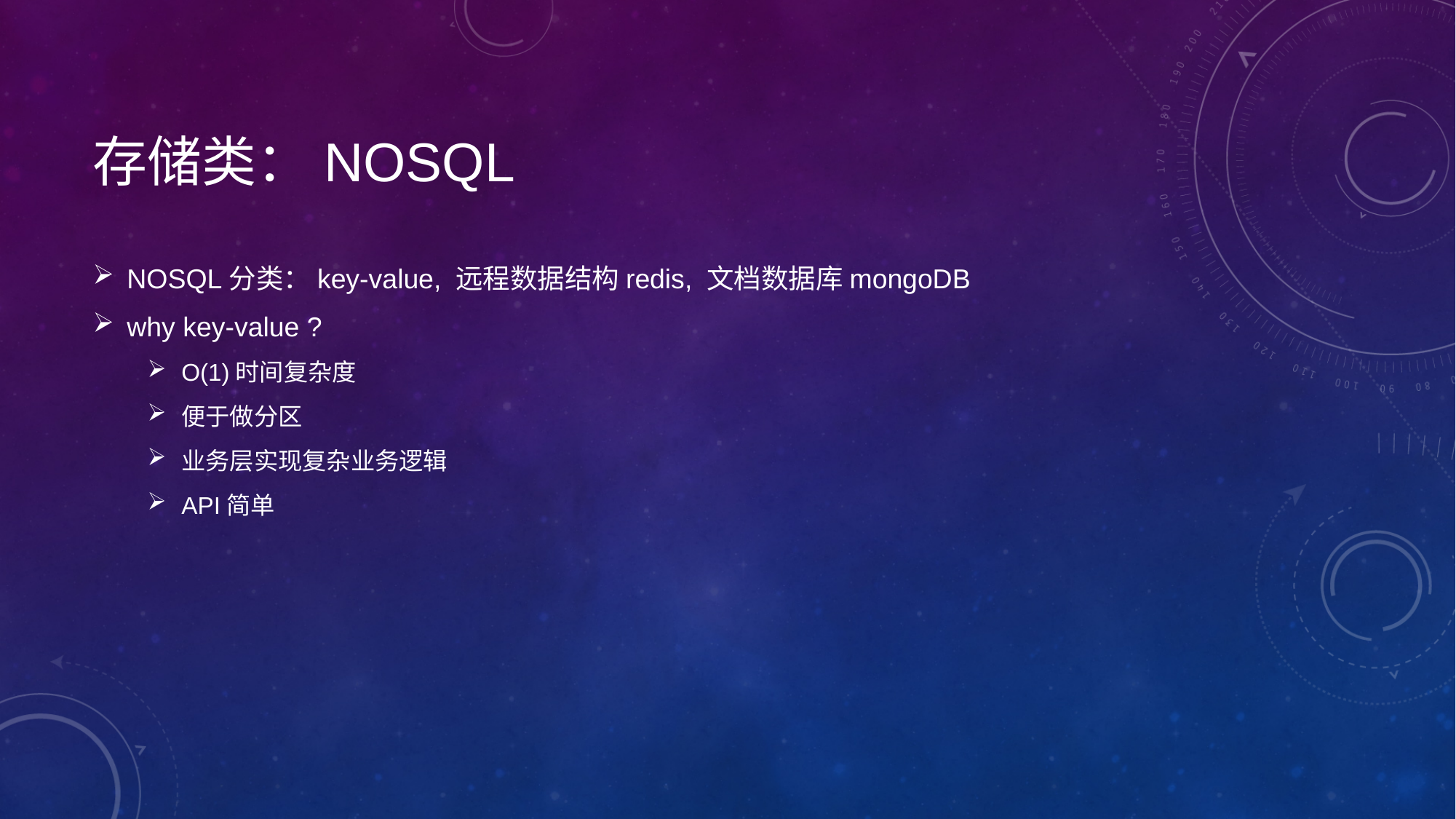

# 存储类：NOSQL
NOSQL分类：key-value, 远程数据结构redis, 文档数据库mongoDB
why key-value ?
O(1)时间复杂度
便于做分区
业务层实现复杂业务逻辑
API简单